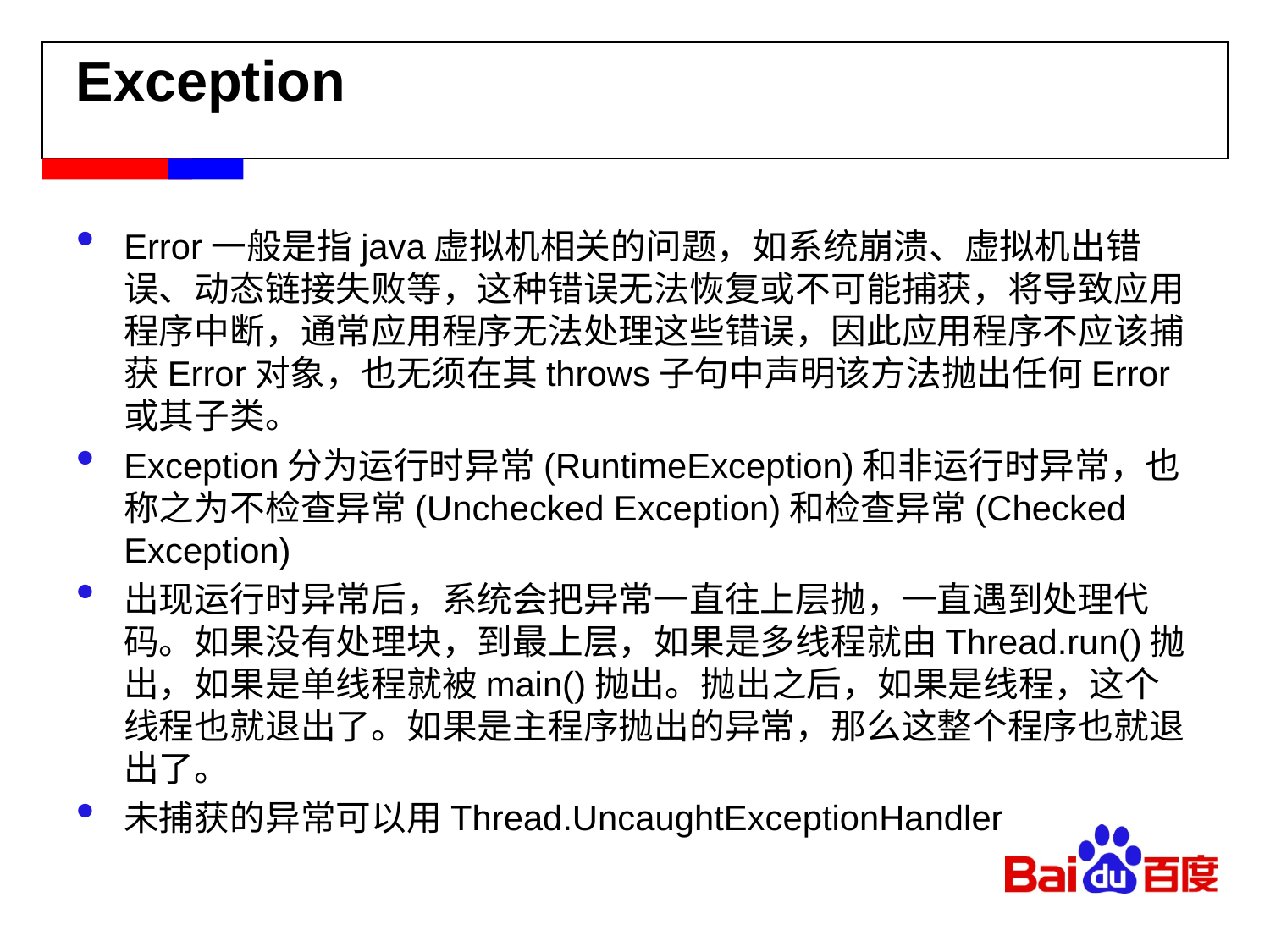

# Exception
Error一般是指java虚拟机相关的问题，如系统崩溃、虚拟机出错误、动态链接失败等，这种错误无法恢复或不可能捕获，将导致应用程序中断，通常应用程序无法处理这些错误，因此应用程序不应该捕获Error对象，也无须在其throws子句中声明该方法抛出任何Error或其子类。
Exception分为运行时异常(RuntimeException)和非运行时异常，也称之为不检查异常(Unchecked Exception)和检查异常(Checked Exception)
出现运行时异常后，系统会把异常一直往上层抛，一直遇到处理代码。如果没有处理块，到最上层，如果是多线程就由Thread.run()抛出，如果是单线程就被main()抛出。抛出之后，如果是线程，这个线程也就退出了。如果是主程序抛出的异常，那么这整个程序也就退出了。
未捕获的异常可以用Thread.UncaughtExceptionHandler